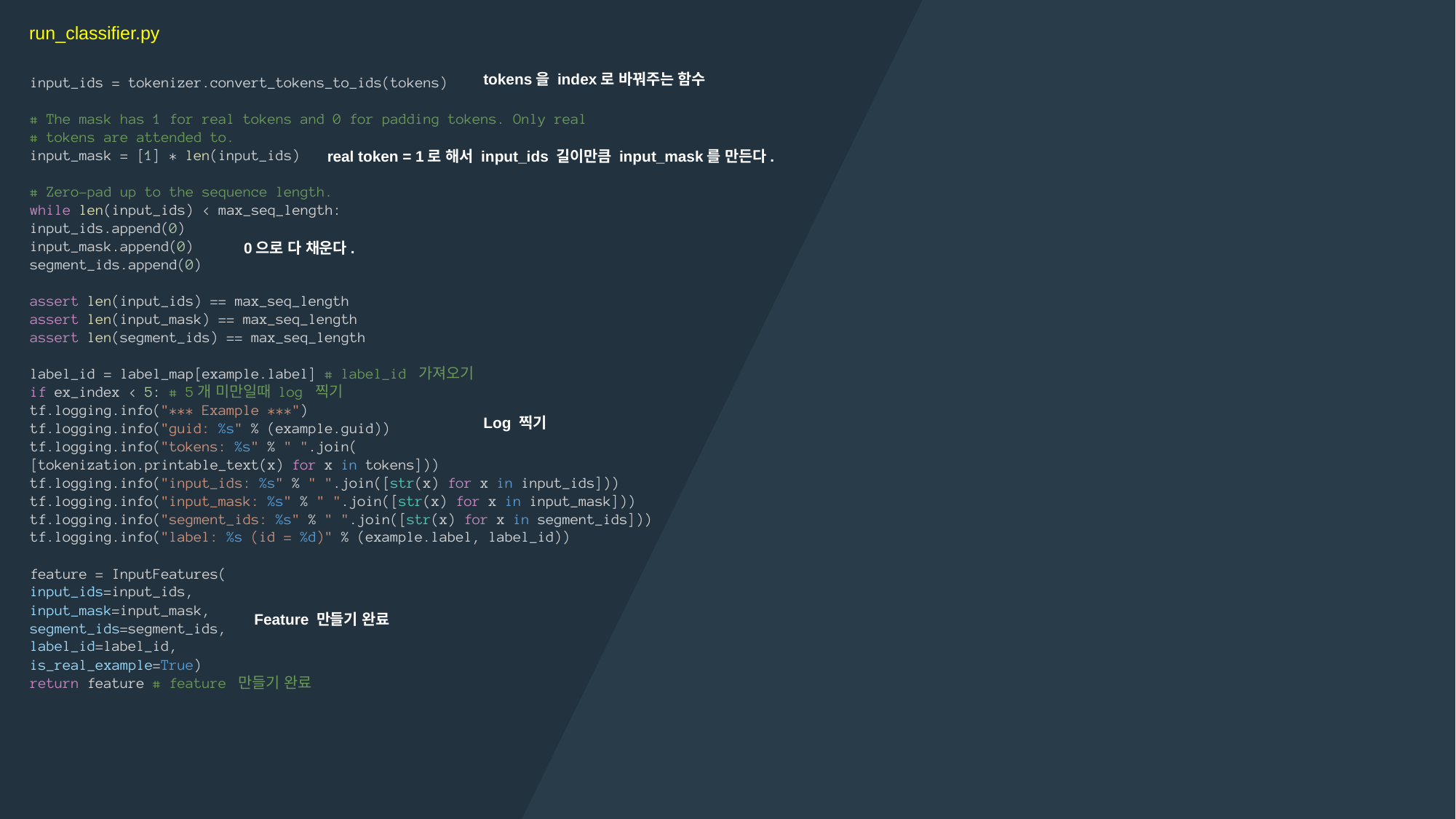

run_classifier.py
input_ids = tokenizer.convert_tokens_to_ids(tokens)
# The mask has 1 for real tokens and 0 for padding tokens. Only real
# tokens are attended to.
input_mask = [1] * len(input_ids)
# Zero-pad up to the sequence length.
while len(input_ids) < max_seq_length:
input_ids.append(0)
input_mask.append(0)
segment_ids.append(0)
assert len(input_ids) == max_seq_length
assert len(input_mask) == max_seq_length
assert len(segment_ids) == max_seq_length
label_id = label_map[example.label] # label_id 가져오기
if ex_index < 5: # 5개 미만일때 log 찍기
tf.logging.info("*** Example ***")
tf.logging.info("guid: %s" % (example.guid))
tf.logging.info("tokens: %s" % " ".join(
[tokenization.printable_text(x) for x in tokens]))
tf.logging.info("input_ids: %s" % " ".join([str(x) for x in input_ids]))
tf.logging.info("input_mask: %s" % " ".join([str(x) for x in input_mask]))
tf.logging.info("segment_ids: %s" % " ".join([str(x) for x in segment_ids]))
tf.logging.info("label: %s (id = %d)" % (example.label, label_id))
feature = InputFeatures(
input_ids=input_ids,
input_mask=input_mask,
segment_ids=segment_ids,
label_id=label_id,
is_real_example=True)
return feature # feature 만들기 완료
tokens을 index로 바꿔주는 함수
real token = 1로 해서 input_ids 길이만큼 input_mask를 만든다.
0으로 다 채운다.
Log 찍기
Feature 만들기 완료